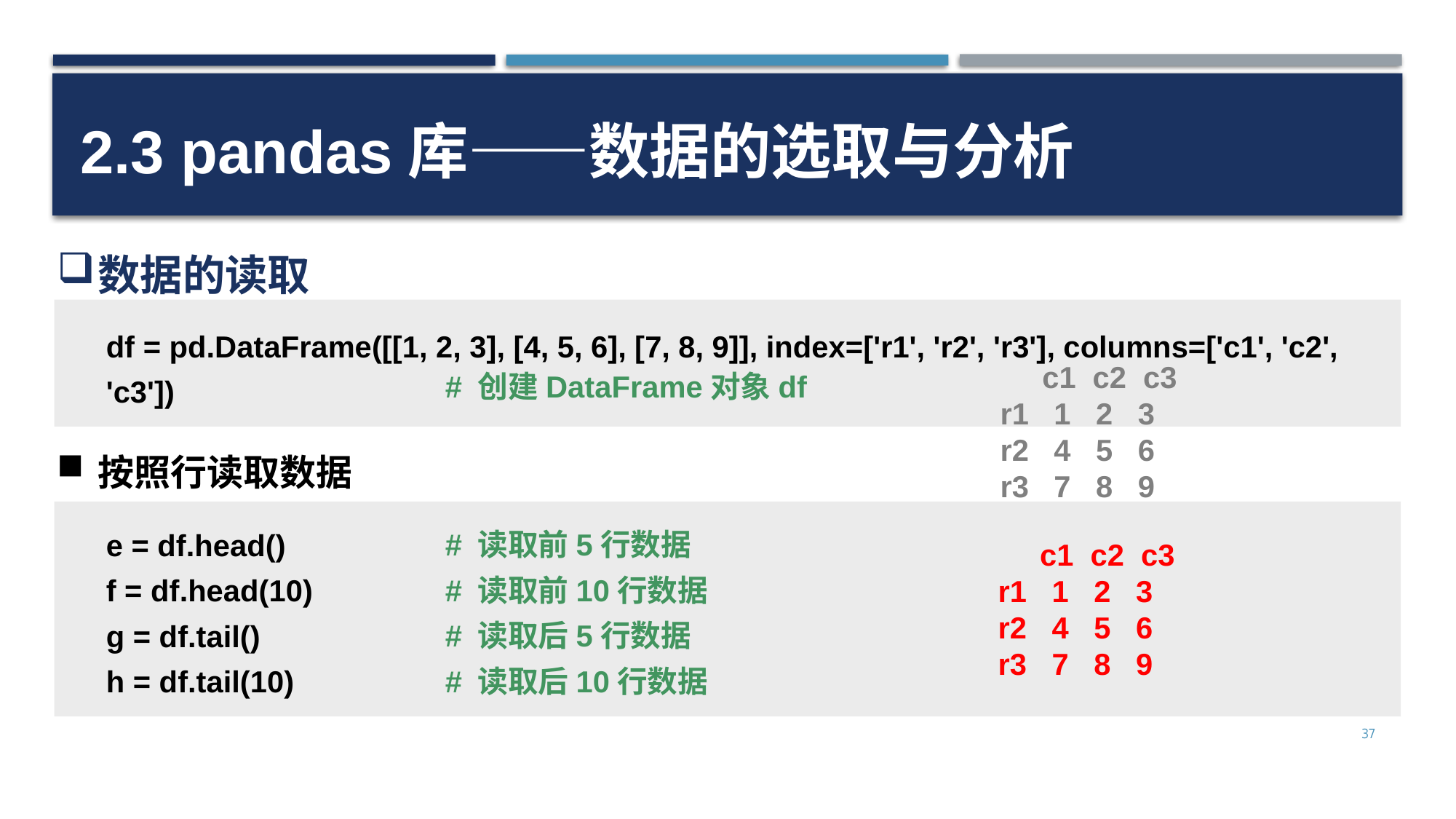

2.3 pandas库——数据的选取与分析
数据的读取

df = pd.DataFrame([[1, 2, 3], [4, 5, 6], [7, 8, 9]], index=['r1', 'r2', 'r3'], columns=['c1', 'c2', 'c3'])
# 创建DataFrame对象df
     c1  c2  c3
r1   1   2   3
r2   4   5   6
r3   7   8   9
按照行读取数据

# 读取前5行数据
# 读取前10行数据
# 读取后5行数据
# 读取后10行数据
e = df.head()
f = df.head(10)
g = df.tail()
h = df.tail(10)
     c1  c2  c3
r1   1   2   3
r2   4   5   6
r3   7   8   9
37